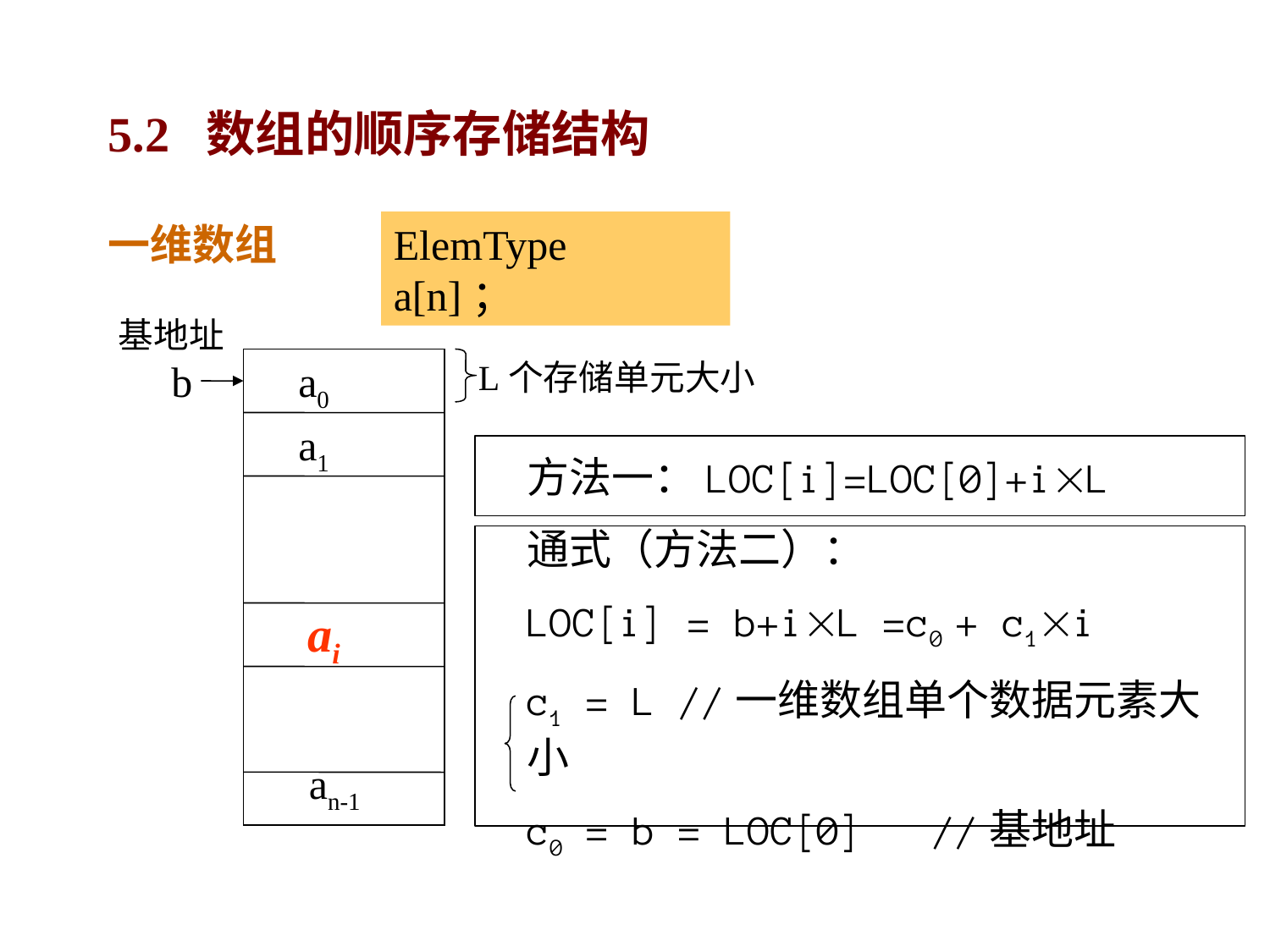

# 5.2  数组的顺序存储结构
一维数组
ElemType   a[n]；
基地址
b

a0

L个存储单元大小

a1

方法一：LOC[i]=LOC[0]+i×L
通式（方法二）：
LOC[i] = b+i×L =c0 + c1×i
c1 = L //一维数组单个数据元素大小
c0 = b = LOC[0]   //基地址

ai

an-1